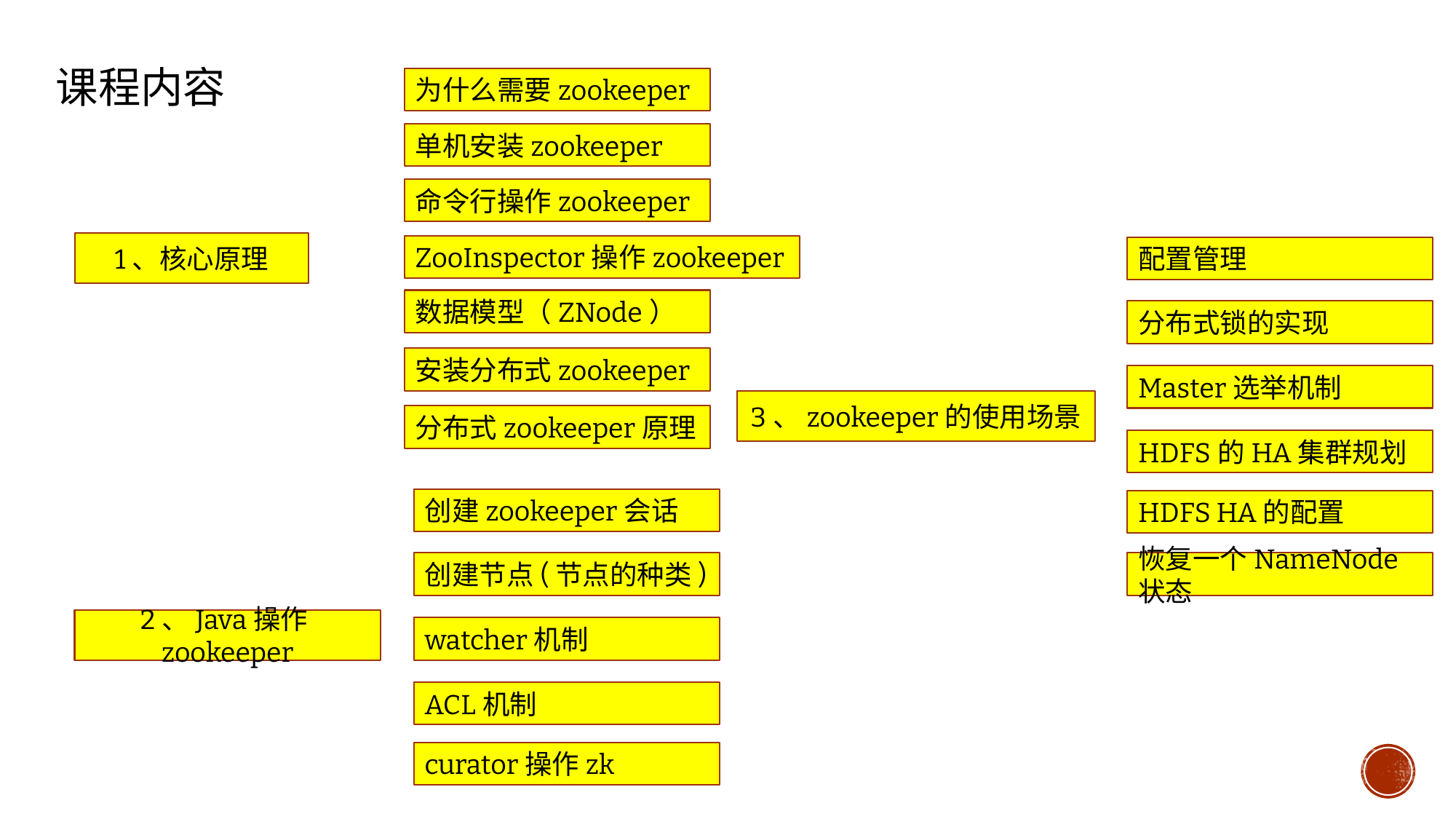

课程内容
为什么需要zookeeper
单机安装zookeeper
命令行操作zookeeper
1、核心原理
ZooInspector操作zookeeper
配置管理
数据模型（ZNode）
分布式锁的实现
安装分布式zookeeper
Master选举机制
3、zookeeper的使用场景
分布式zookeeper原理
HDFS的HA集群规划
创建zookeeper会话
HDFS HA的配置
创建节点(节点的种类)
恢复一个NameNode状态
2、Java操作zookeeper
watcher机制
ACL机制
curator操作zk